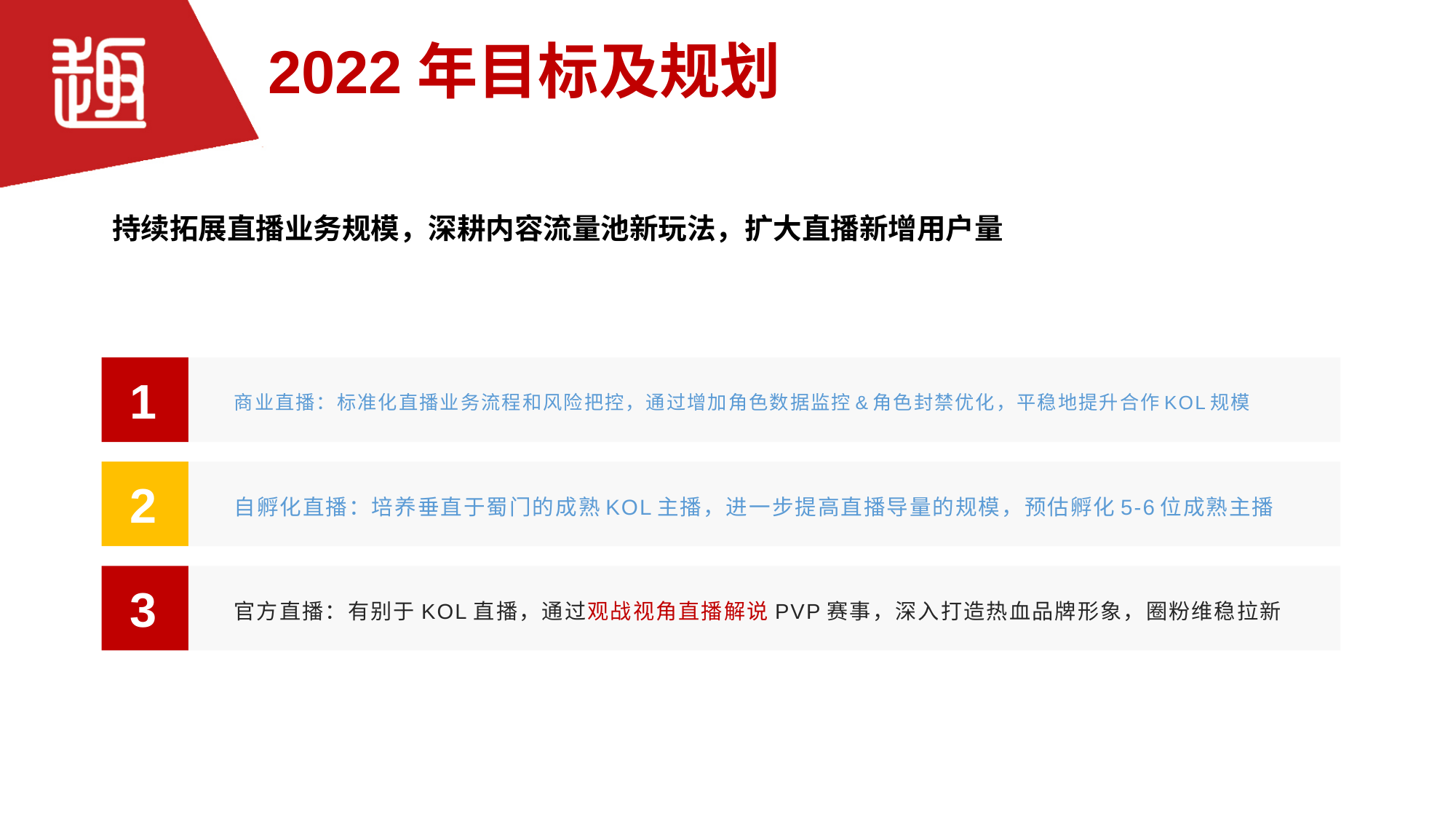

2022年目标及规划
持续拓展直播业务规模，深耕内容流量池新玩法，扩大直播新增用户量

1
商业直播：标准化直播业务流程和风险把控，通过增加角色数据监控&角色封禁优化，平稳地提升合作KOL规模

2
自孵化直播：培养垂直于蜀门的成熟KOL主播，进一步提高直播导量的规模，预估孵化5-6位成熟主播

3
官方直播：有别于KOL直播，通过观战视角直播解说PVP赛事，深入打造热血品牌形象，圈粉维稳拉新